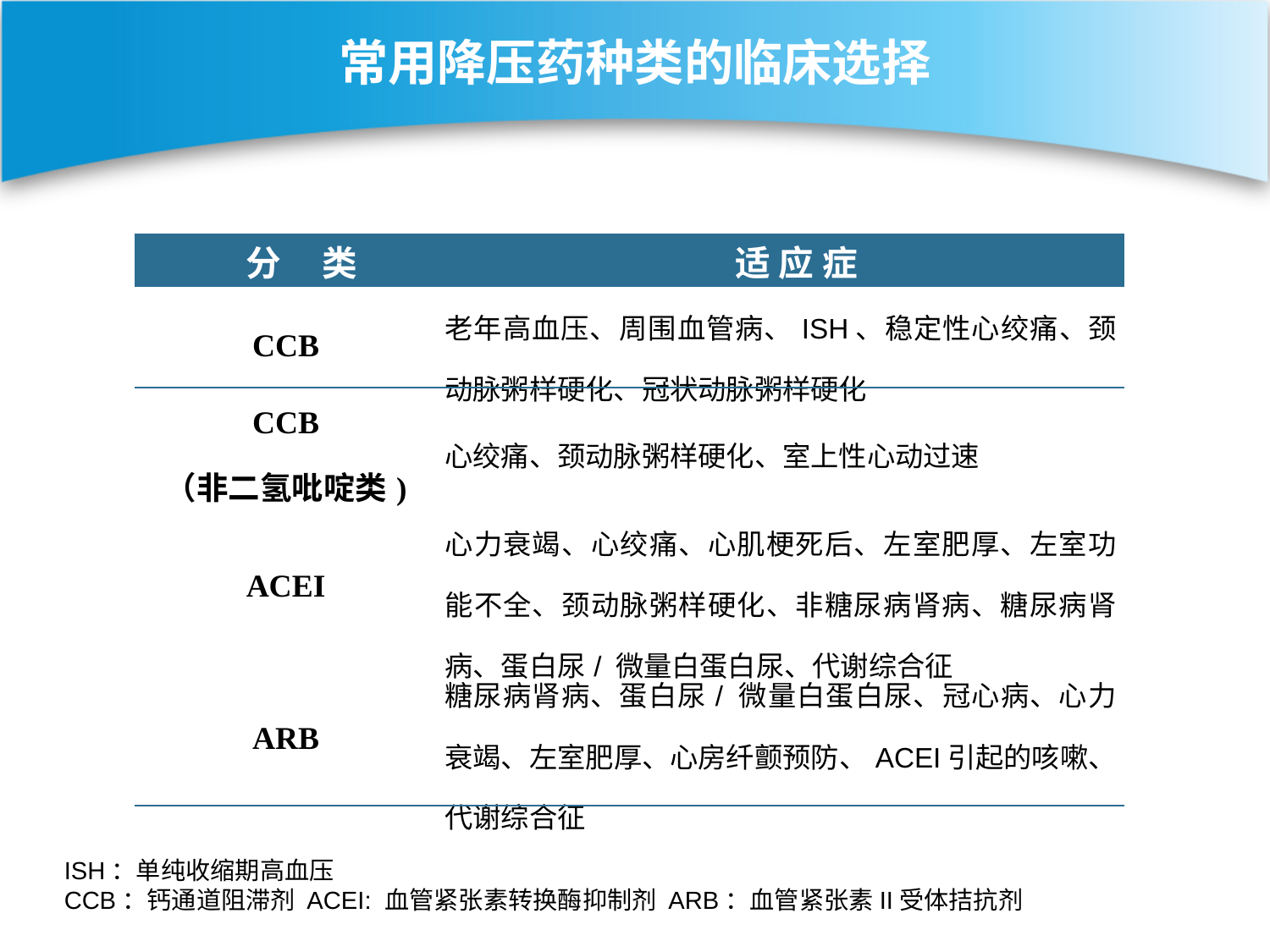

# 常用降压药种类的临床选择
| 分 类 | 适 应 症 |
| --- | --- |
| CCB | 老年高血压、周围血管病、ISH、稳定性心绞痛、颈动脉粥样硬化、冠状动脉粥样硬化 |
| CCB （非二氢吡啶类) | 心绞痛、颈动脉粥样硬化、室上性心动过速 |
| ACEI | 心力衰竭、心绞痛、心肌梗死后、左室肥厚、左室功能不全、颈动脉粥样硬化、非糖尿病肾病、糖尿病肾病、蛋白尿/ 微量白蛋白尿、代谢综合征 |
| ARB | 糖尿病肾病、蛋白尿/ 微量白蛋白尿、冠心病、心力衰竭、左室肥厚、心房纤颤预防、ACEI引起的咳嗽、代谢综合征 |
ISH：单纯收缩期高血压
CCB：钙通道阻滞剂 ACEI: 血管紧张素转换酶抑制剂 ARB：血管紧张素II受体拮抗剂